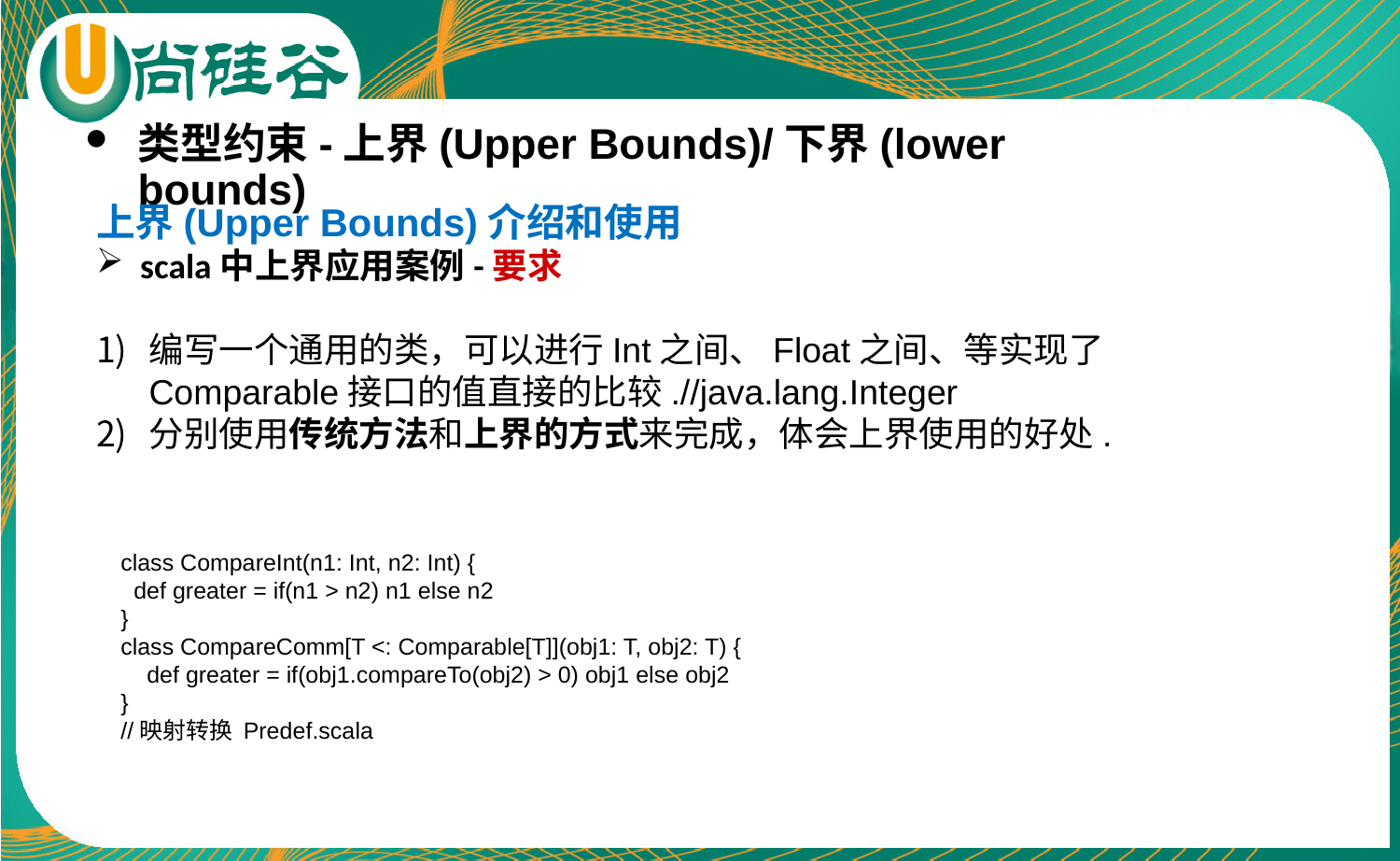

类型约束-上界(Upper Bounds)/下界(lower bounds)

上界(Upper Bounds)介绍和使用
scala中上界应用案例-要求

编写一个通用的类，可以进行Int之间、Float之间、等实现了Comparable接口的值直接的比较.//java.lang.Integer
分别使用传统方法和上界的方式来完成，体会上界使用的好处.

class CompareInt(n1: Int, n2: Int) {
  def greater = if(n1 > n2) n1 else n2
}
class CompareComm[T <: Comparable[T]](obj1: T, obj2: T) {
    def greater = if(obj1.compareTo(obj2) > 0) obj1 else obj2
}
//映射转换 Predef.scala